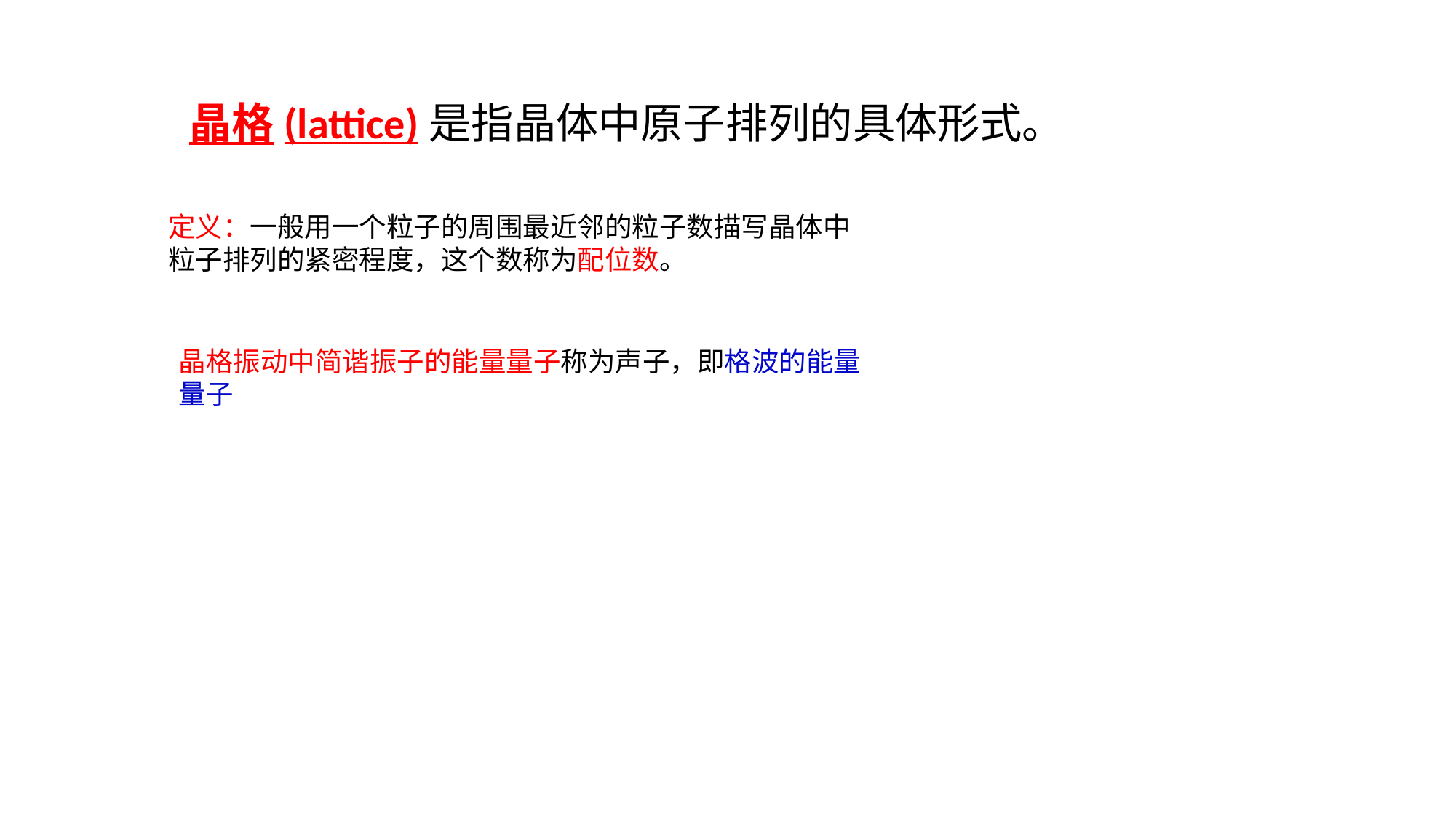

晶格(lattice)是指晶体中原子排列的具体形式。

定义：一般用一个粒子的周围最近邻的粒子数描写晶体中粒子排列的紧密程度，这个数称为配位数。
晶格振动中简谐振子的能量量子称为声子，即格波的能量量子